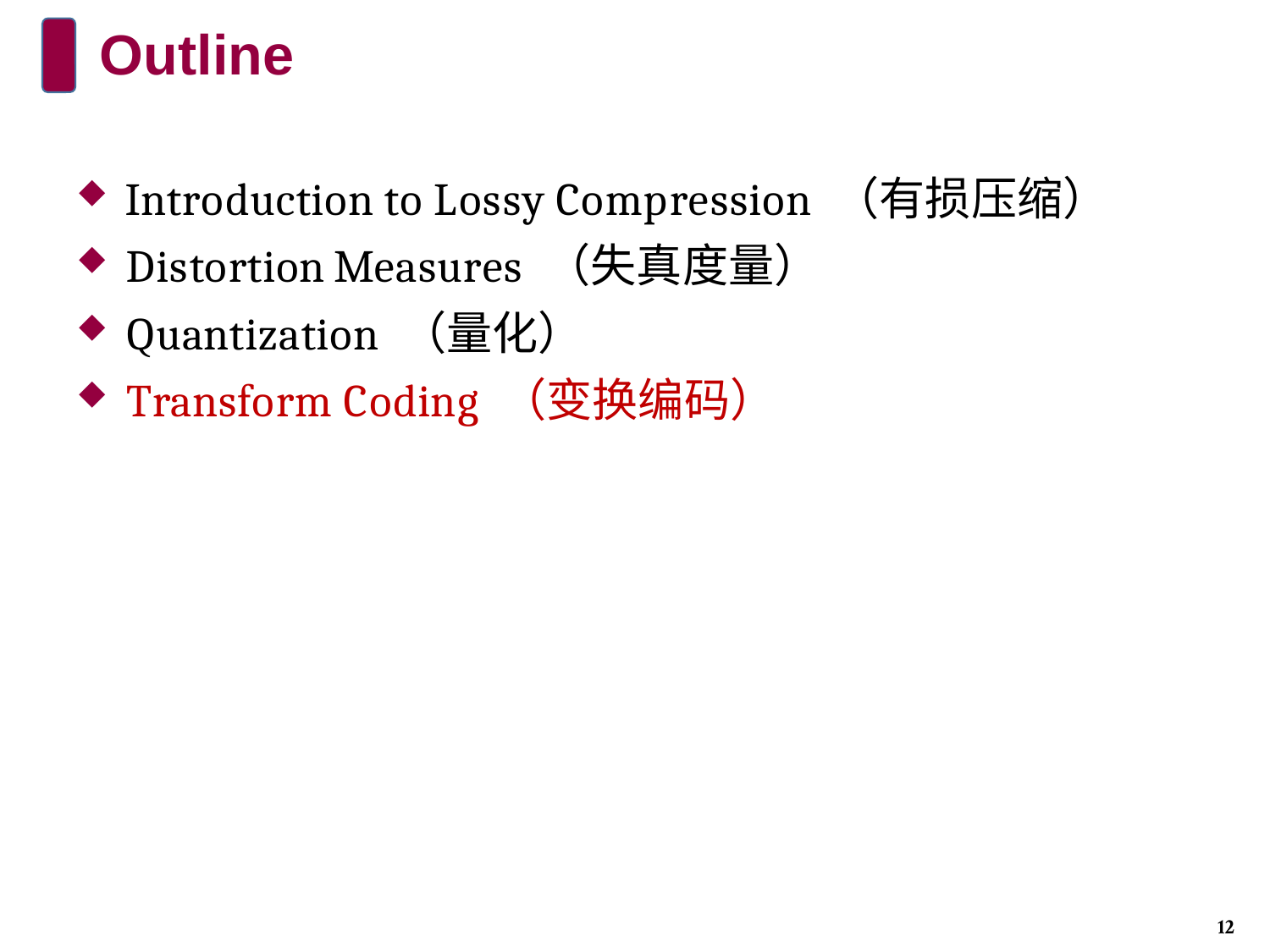

# Outline
Introduction to Lossy Compression （有损压缩）
Distortion Measures （失真度量）
Quantization （量化）
Transform Coding （变换编码）

12